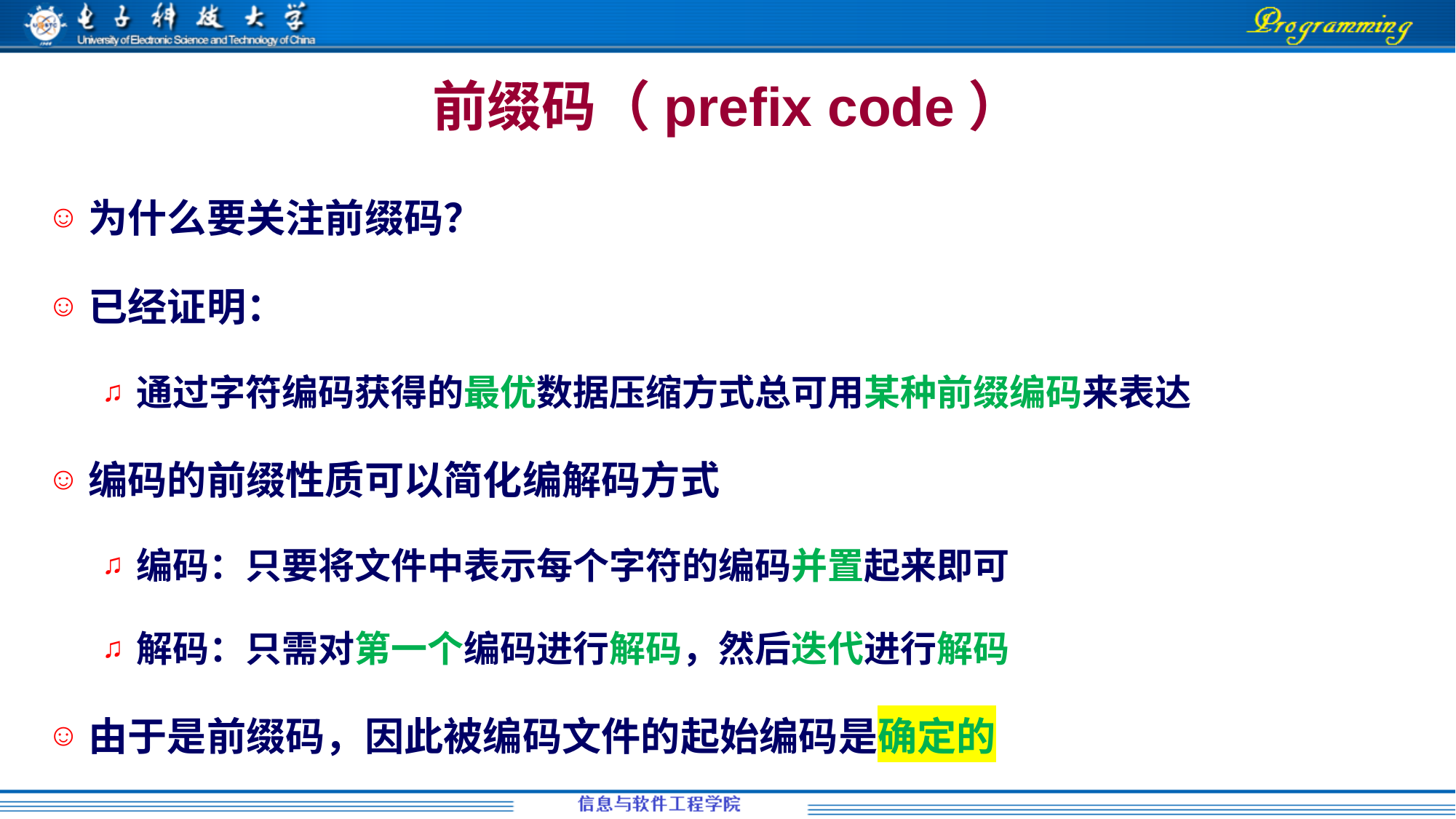

# 前缀码（prefix code）
为什么要关注前缀码？
已经证明：
通过字符编码获得的最优数据压缩方式总可用某种前缀编码来表达
编码的前缀性质可以简化编解码方式
编码：只要将文件中表示每个字符的编码并置起来即可
解码：只需对第一个编码进行解码，然后迭代进行解码
由于是前缀码，因此被编码文件的起始编码是确定的